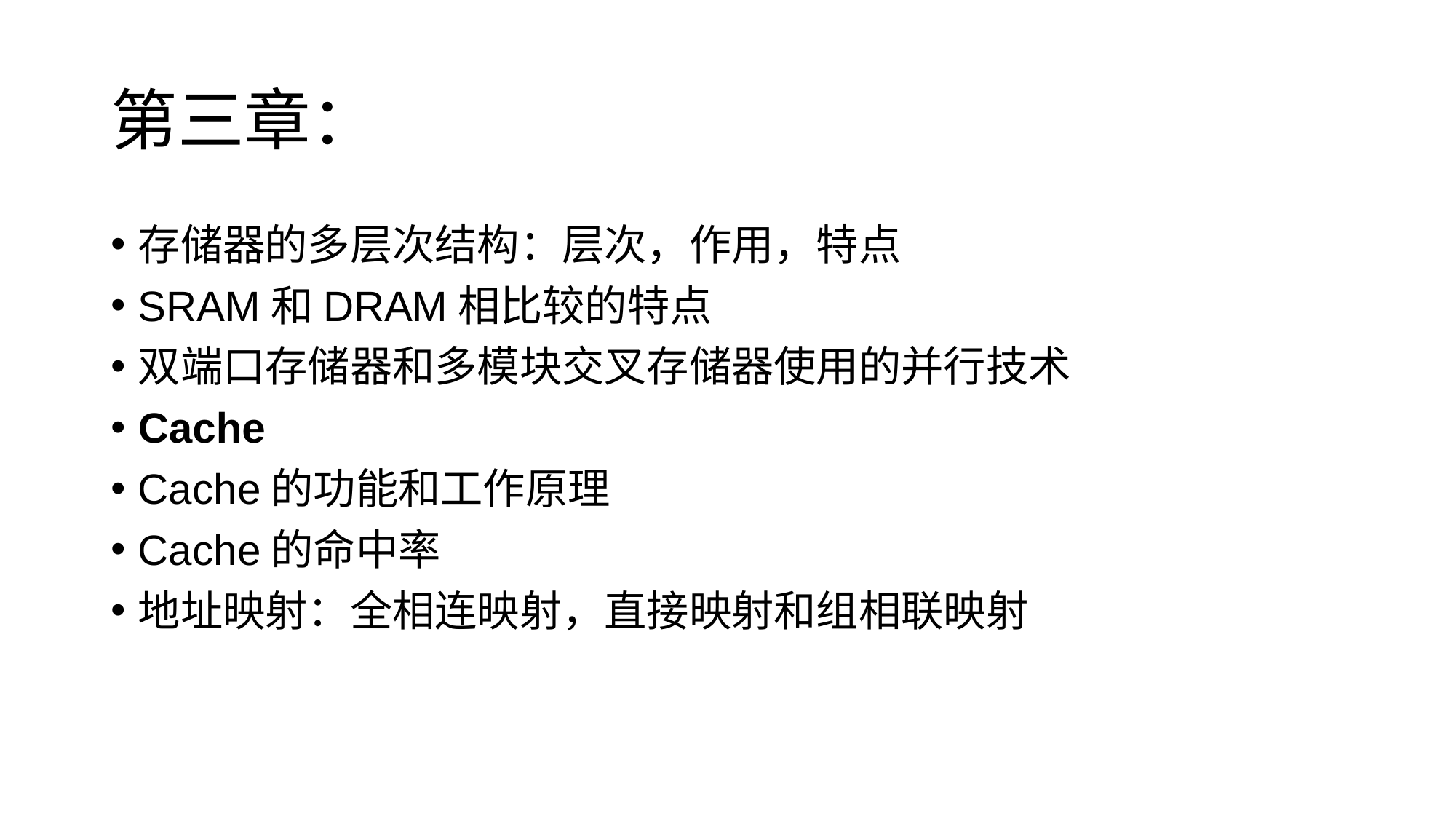

# 第三章：
存储器的多层次结构：层次，作用，特点
SRAM和DRAM相比较的特点
双端口存储器和多模块交叉存储器使用的并行技术
Cache
Cache的功能和工作原理
Cache的命中率
地址映射：全相连映射，直接映射和组相联映射